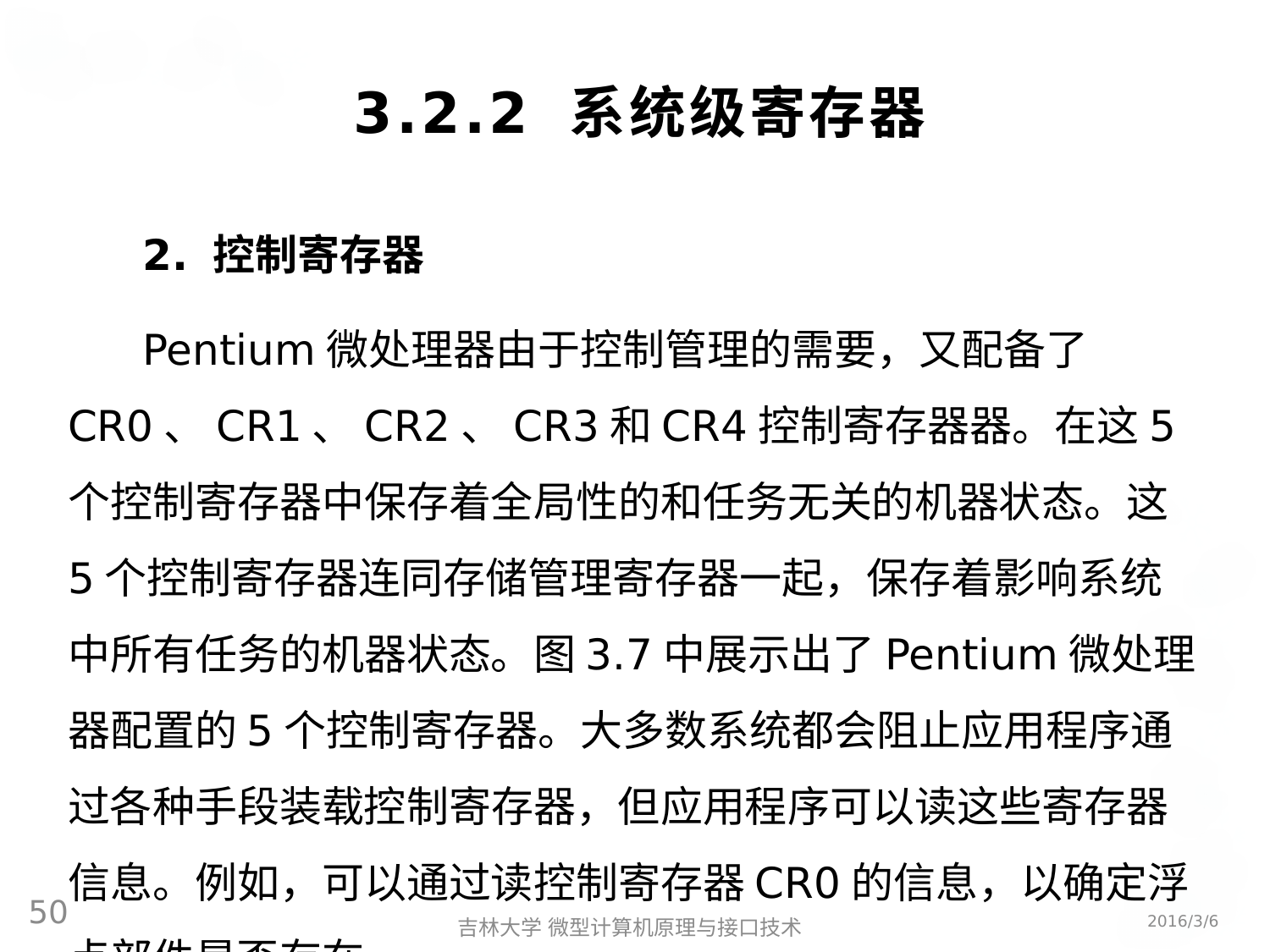

# 3.2.2 系统级寄存器
2. 控制寄存器
Pentium微处理器由于控制管理的需要，又配备了CR0、CR1、CR2、CR3和CR4控制寄存器器。在这5个控制寄存器中保存着全局性的和任务无关的机器状态。这5个控制寄存器连同存储管理寄存器一起，保存着影响系统中所有任务的机器状态。图3.7中展示出了Pentium微处理器配置的5个控制寄存器。大多数系统都会阻止应用程序通过各种手段装载控制寄存器，但应用程序可以读这些寄存器信息。例如，可以通过读控制寄存器CR0的信息，以确定浮点部件是否存在。
50
2016/3/6
吉林大学 微型计算机原理与接口技术